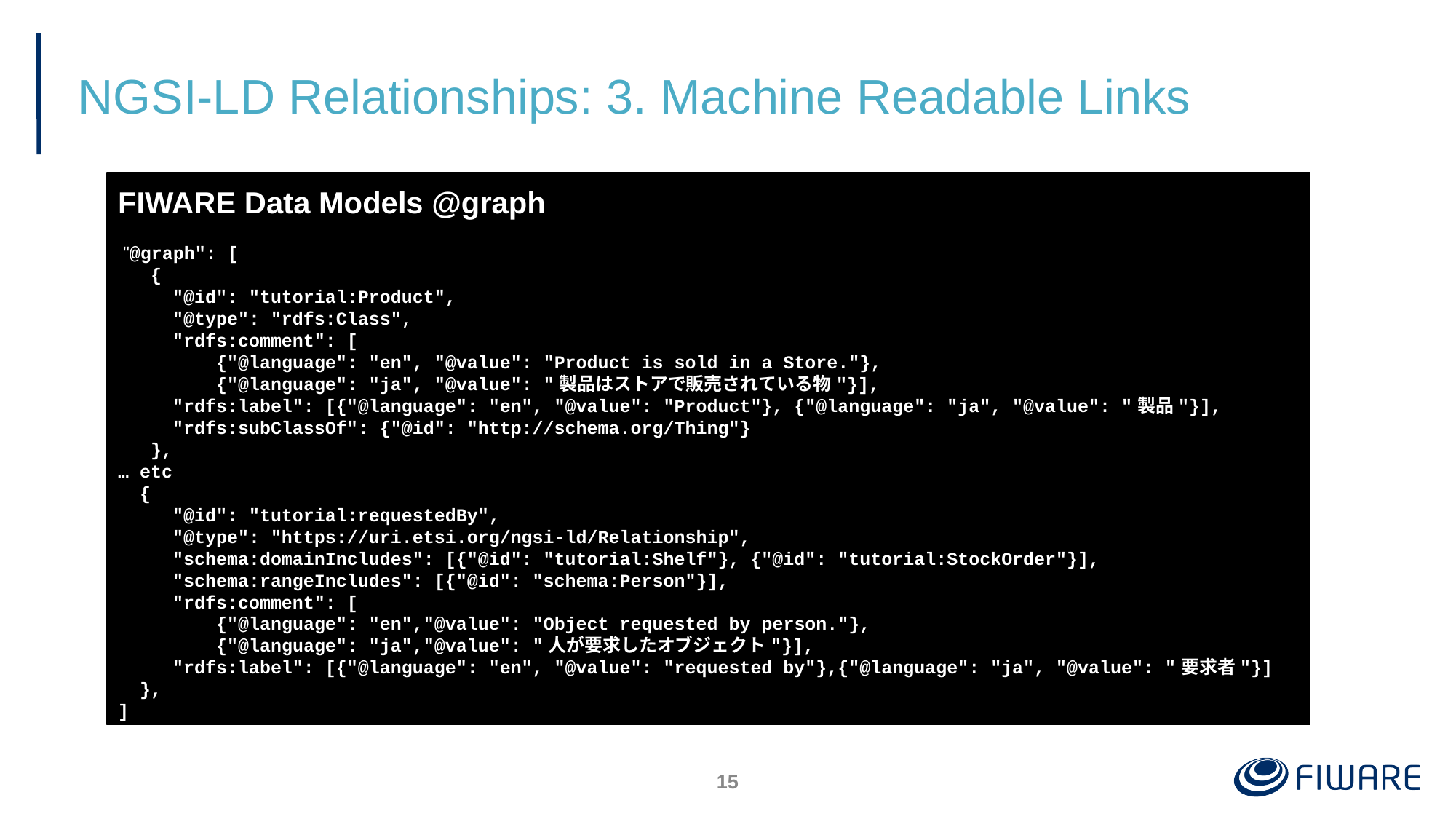

# NGSI-LD Relationships: 3. Machine Readable Links

FIWARE Data Models @graph

 "@graph": [
   {
     "@id": "tutorial:Product",
     "@type": "rdfs:Class",
"rdfs:comment": [
    {"@language": "en", "@value": "Product is sold in a Store."},
    {"@language": "ja", "@value": "製品はストアで販売されている物"}],
"rdfs:label": [{"@language": "en", "@value": "Product"}, {"@language": "ja", "@value": "製品"}],
"rdfs:subClassOf": {"@id": "http://schema.org/Thing"}
   },
… etc
  {
"@id": "tutorial:requestedBy",
"@type": "https://uri.etsi.org/ngsi-ld/Relationship",
"schema:domainIncludes": [{"@id": "tutorial:Shelf"}, {"@id": "tutorial:StockOrder"}],
"schema:rangeIncludes": [{"@id": "schema:Person"}],
"rdfs:comment": [
    {"@language": "en","@value": "Object requested by person."},
    {"@language": "ja","@value": "人が要求したオブジェクト"}],
"rdfs:label": [{"@language": "en", "@value": "requested by"},{"@language": "ja", "@value": "要求者"}]
  },
]

15